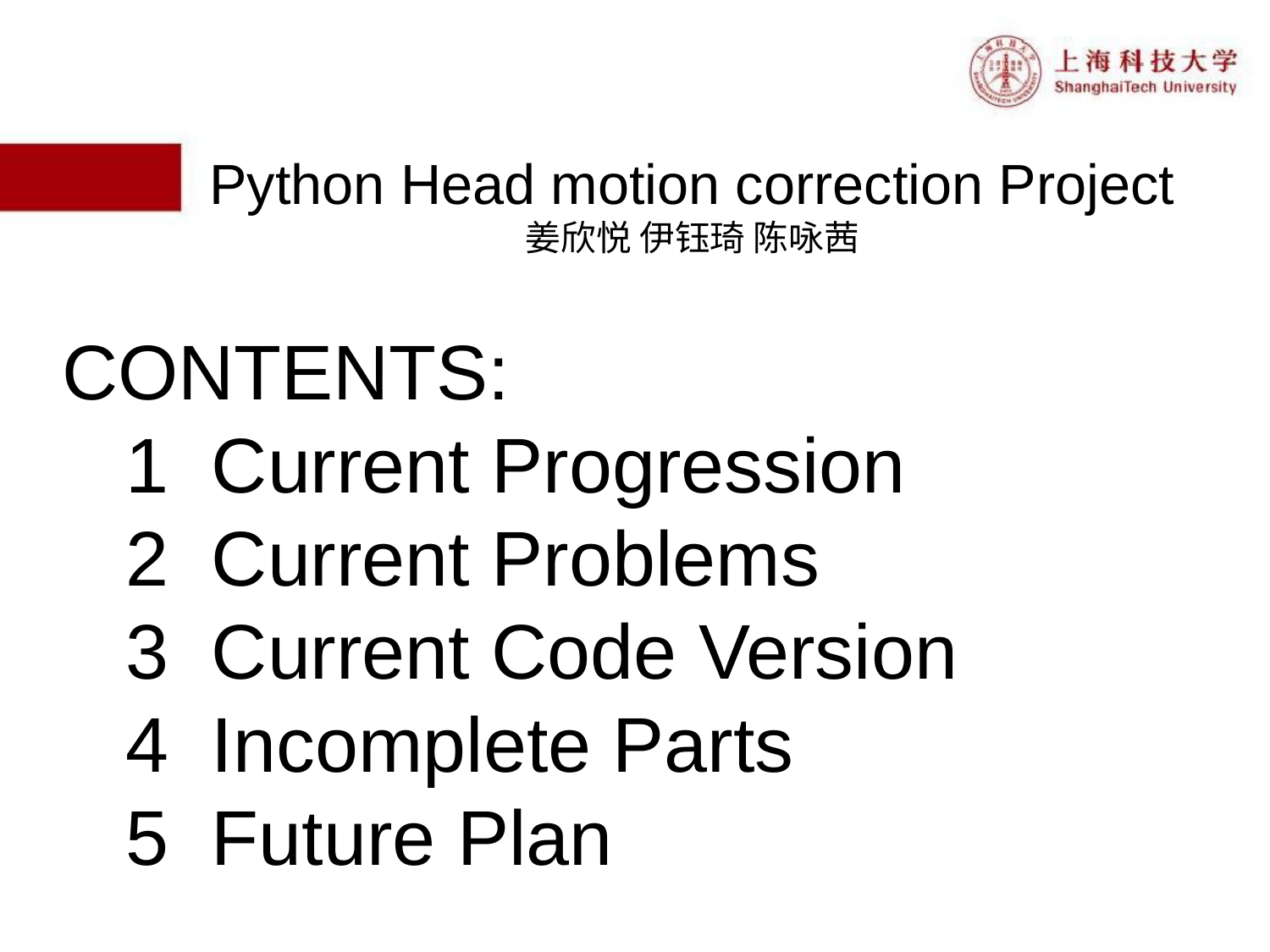

# Python Head motion correction Project 姜欣悦 伊钰琦 陈咏茜
CONTENTS:
1  Current Progression
2  Current Problems
3  Current Code Version
4  Incomplete Parts
5  Future Plan